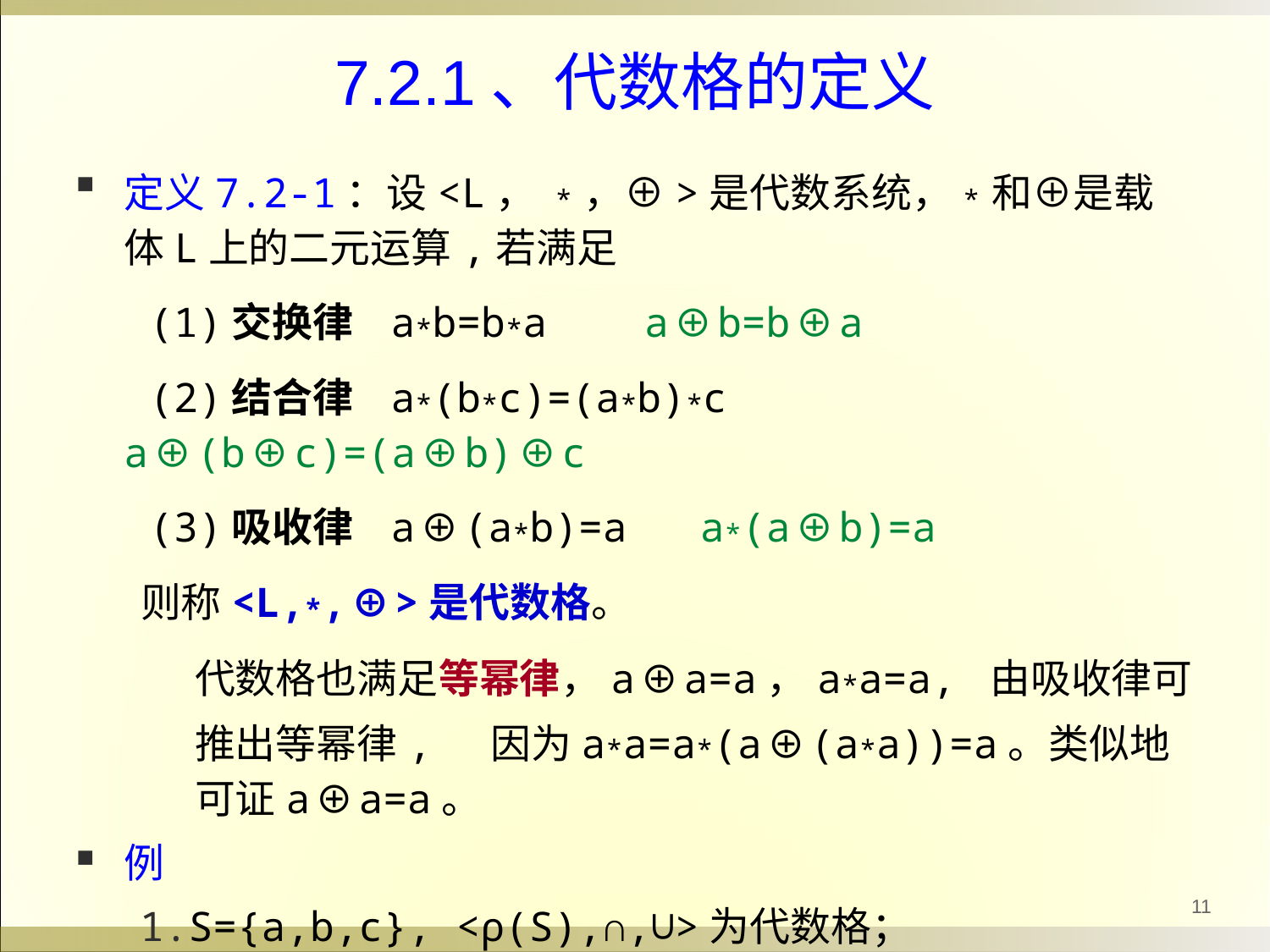

# 7.2.1、代数格的定义
定义7.2-1：设<L， *，⊕>是代数系统，*和⊕是载体L上的二元运算,若满足
   (1)交换律   a*b=b*a    a⊕b=b⊕a
   (2)结合律   a*(b*c)=(a*b)*c  a⊕(b⊕c)=(a⊕b)⊕c
   (3)吸收律   a⊕(a*b)=a   a*(a⊕b)=a
      则称<L,*,⊕>是代数格。
代数格也满足等幂律，a⊕a=a，a*a=a, 由吸收律可推出等幂律,  因为a*a=a*(a⊕(a*a))=a。类似地可证a⊕a=a。
例
S={a,b,c}, <ρ(S),∩,∪>为代数格；
定义X：命题变元p1,p2,…,pn, ﹁,∧,∨,→,↔ 构成的合式公式集。则< X,∧,∨>为代数格。
11